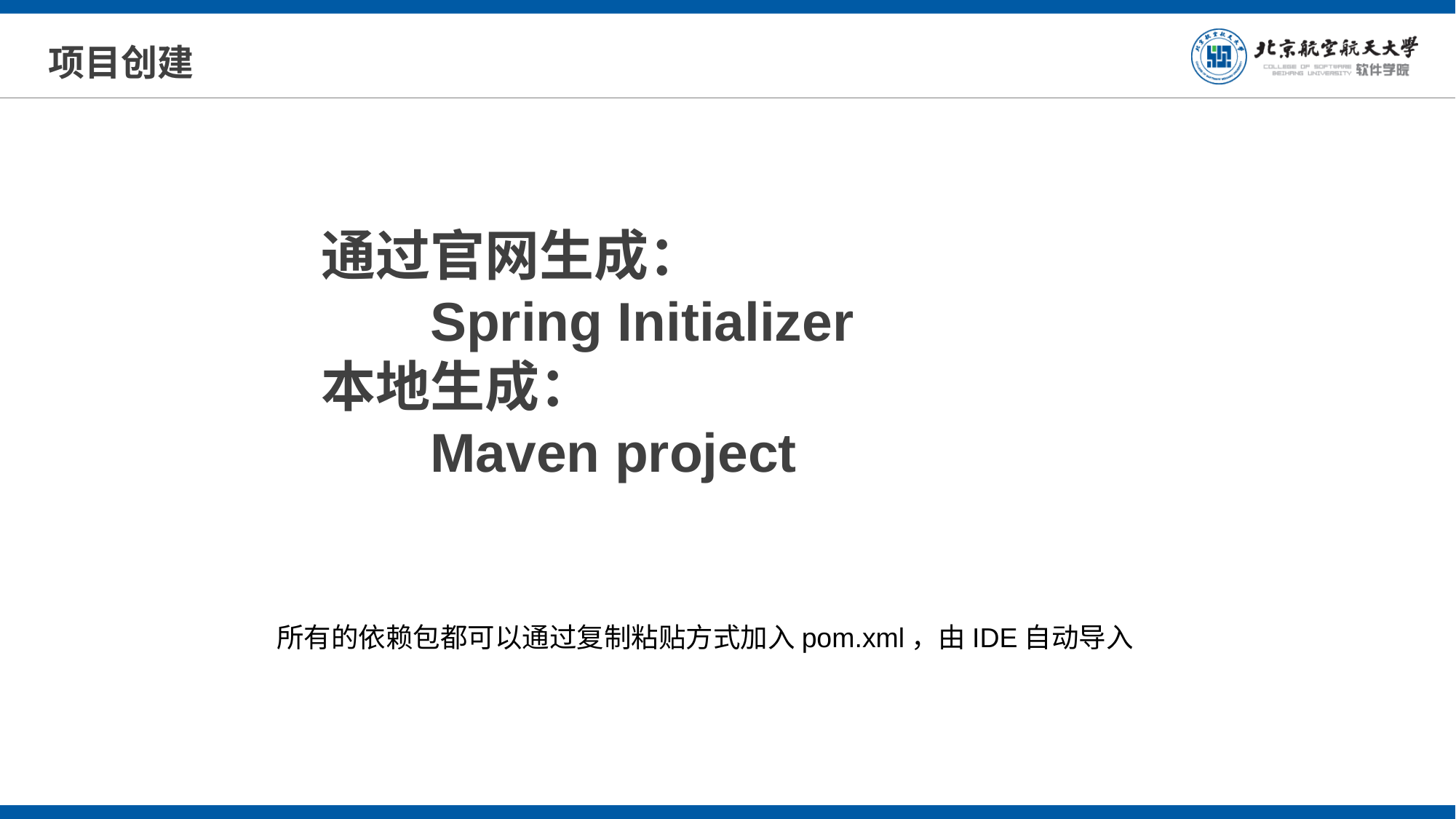

# 项目创建
通过官网生成：
	Spring Initializer
本地生成：
	Maven project
所有的依赖包都可以通过复制粘贴方式加入pom.xml，由IDE自动导入
4